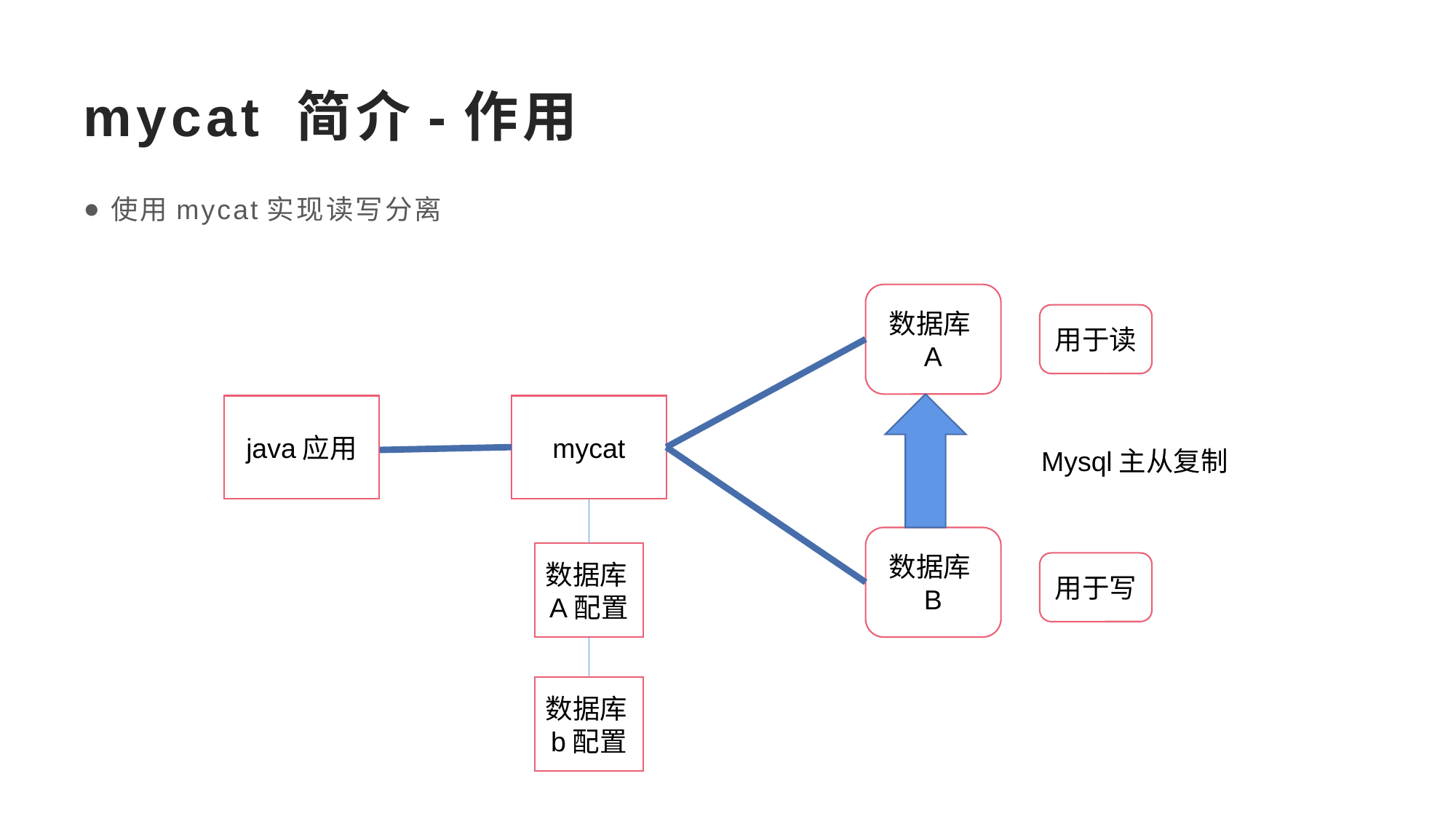

# mycat 简介-作用
使用mycat实现读写分离
数据库A
用于读

java应用
mycat
Mysql主从复制
数据库B
数据库A配置
用于写
数据库b配置